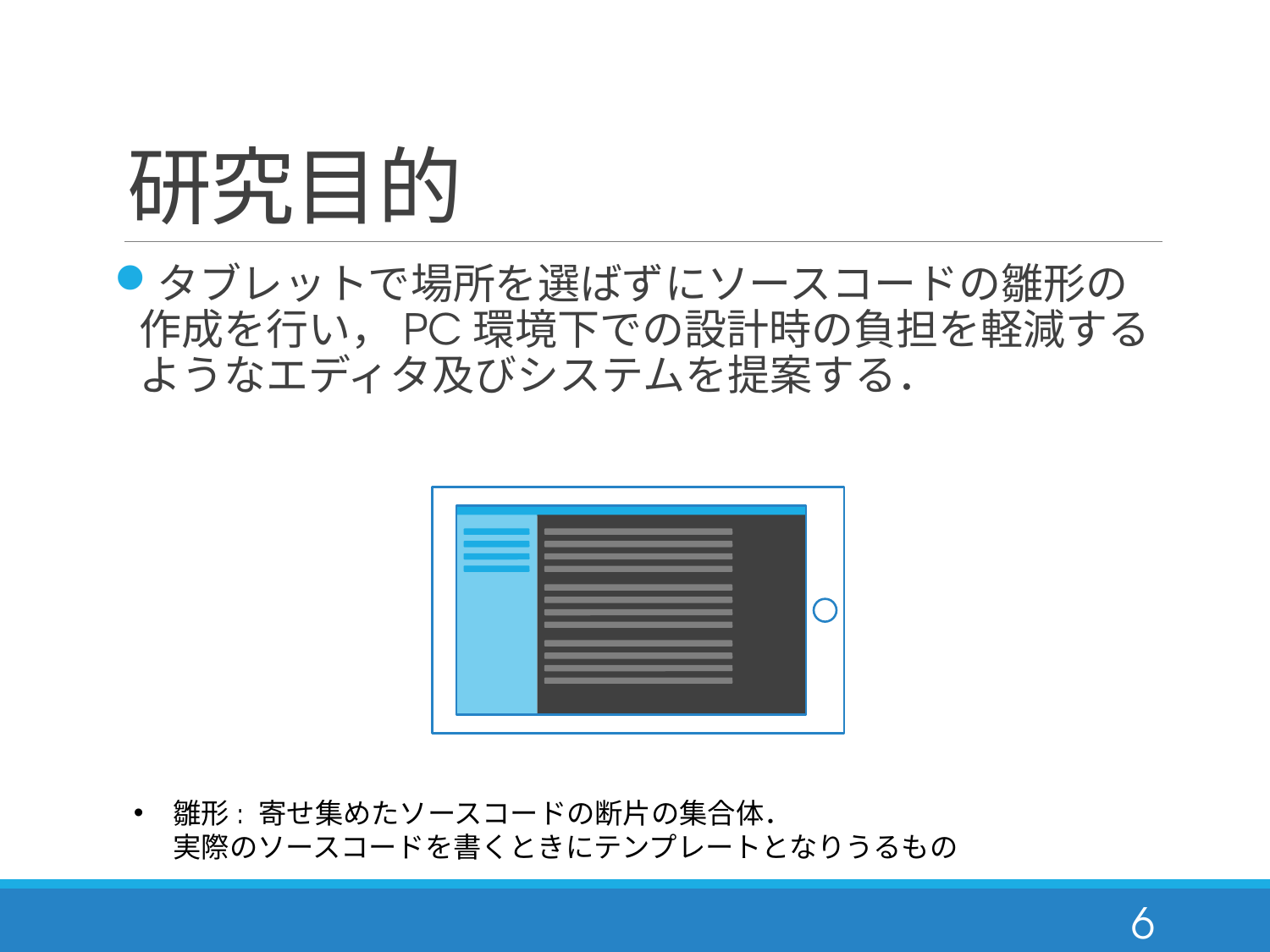

# 研究目的
タブレットで場所を選ばずにソースコードの雛形の作成を行い，PC環境下での設計時の負担を軽減するようなエディタ及びシステムを提案する．

雛形: 寄せ集めたソースコードの断片の集合体．
実際のソースコードを書くときにテンプレートとなりうるもの
6